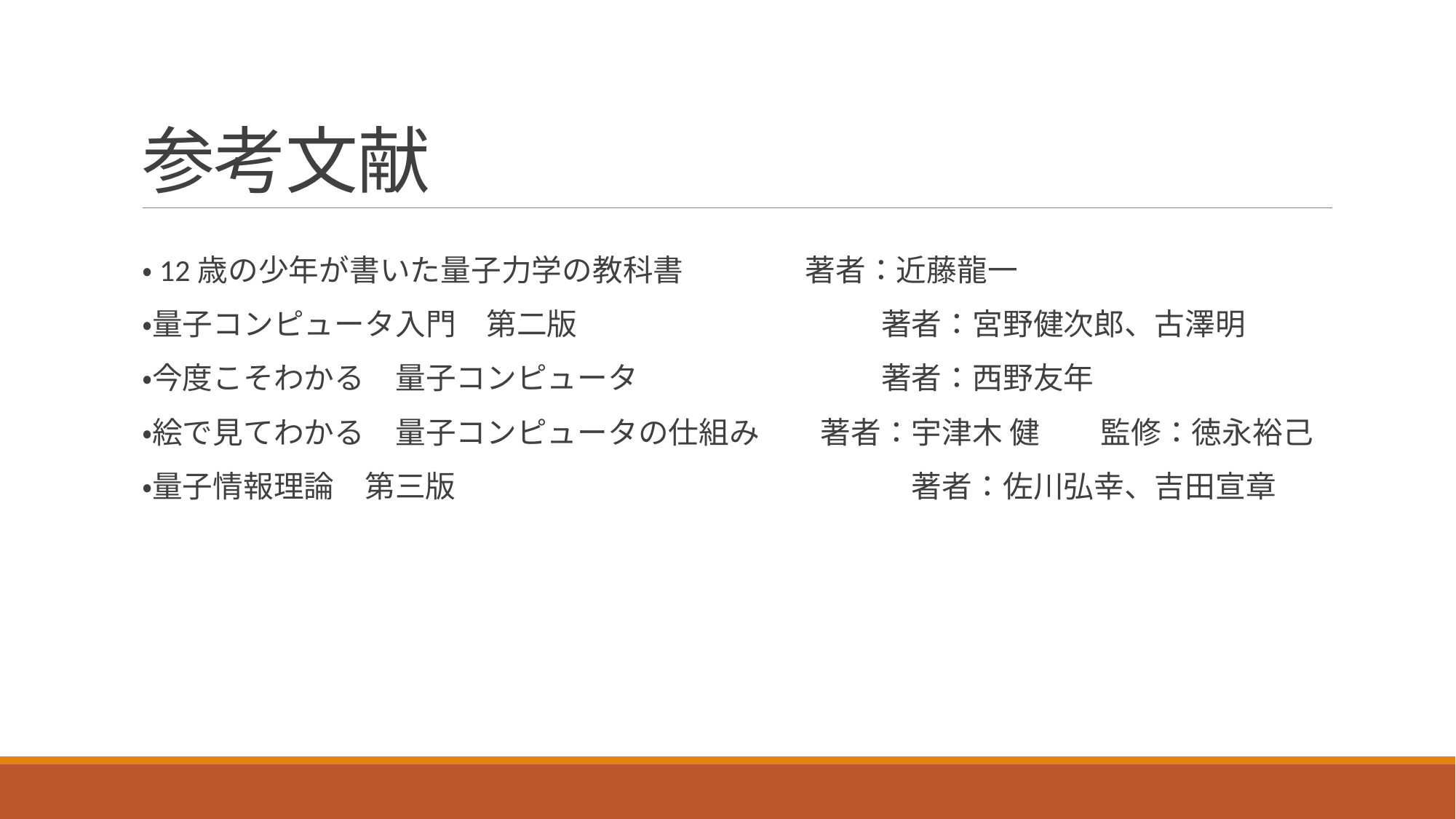

# 参考文献
・12歳の少年が書いた量子力学の教科書　　　　著者：近藤龍一
・量子コンピュータ入門　第二版　　　　　　　　　　著者：宮野健次郎、古澤明
・今度こそわかる　量子コンピュータ　　　　　　　　著者：西野友年
・絵で見てわかる　量子コンピュータの仕組み　　著者：宇津木 健　　監修：徳永裕己
・量子情報理論　第三版　　　　　　　　　　　　　　　著者：佐川弘幸、吉田宣章